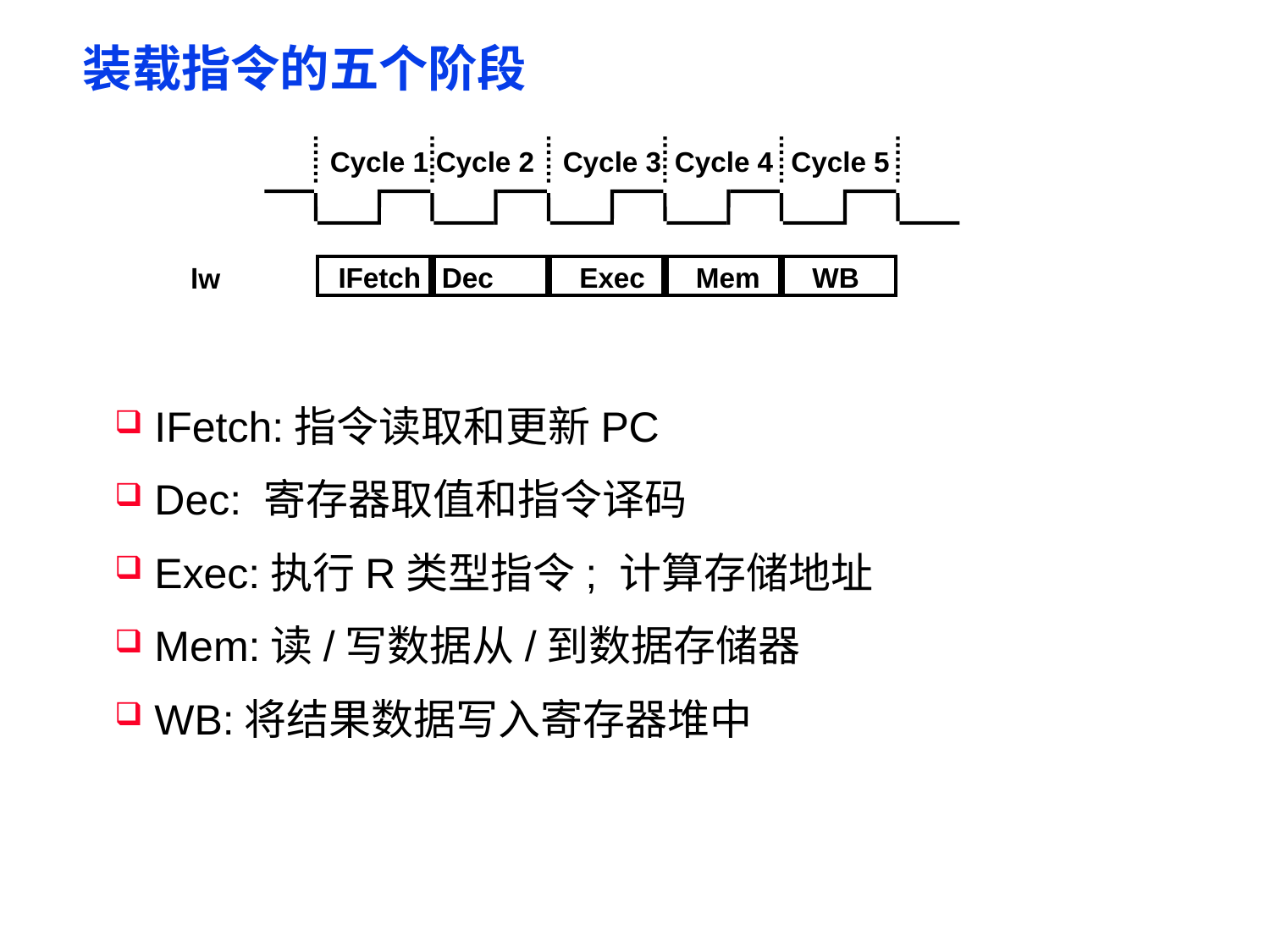

# 装载指令的五个阶段

Cycle 1
Cycle 2
Cycle 3
Cycle 4
Cycle 5

IFetch

Dec

Exec

Mem

WB

lw
IFetch:指令读取和更新PC
Dec: 寄存器取值和指令译码
Exec:执行R类型指令; 计算存储地址
Mem:读/写数据从/到数据存储器
WB:将结果数据写入寄存器堆中